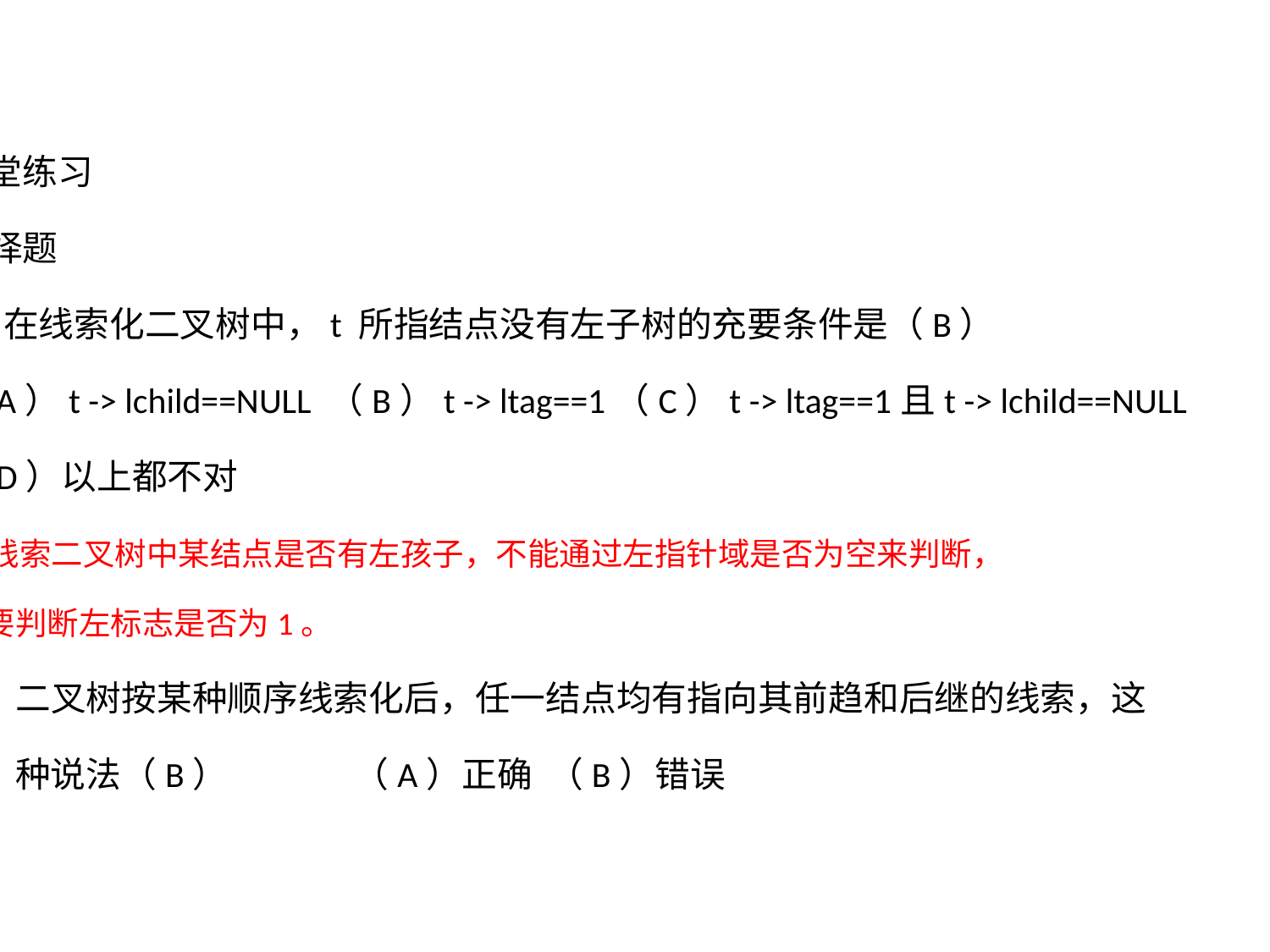

课堂练习
选择题
1.  在线索化二叉树中，t 所指结点没有左子树的充要条件是（B）
（A）t -> lchild==NULL （B）t -> ltag==1（C）t -> ltag==1且t -> lchild==NULL
（D）以上都不对
//线索二叉树中某结点是否有左孩子，不能通过左指针域是否为空来判断，
而要判断左标志是否为1。
二叉树按某种顺序线索化后，任一结点均有指向其前趋和后继的线索，这
       种说法（B）                （A）正确  （B）错误